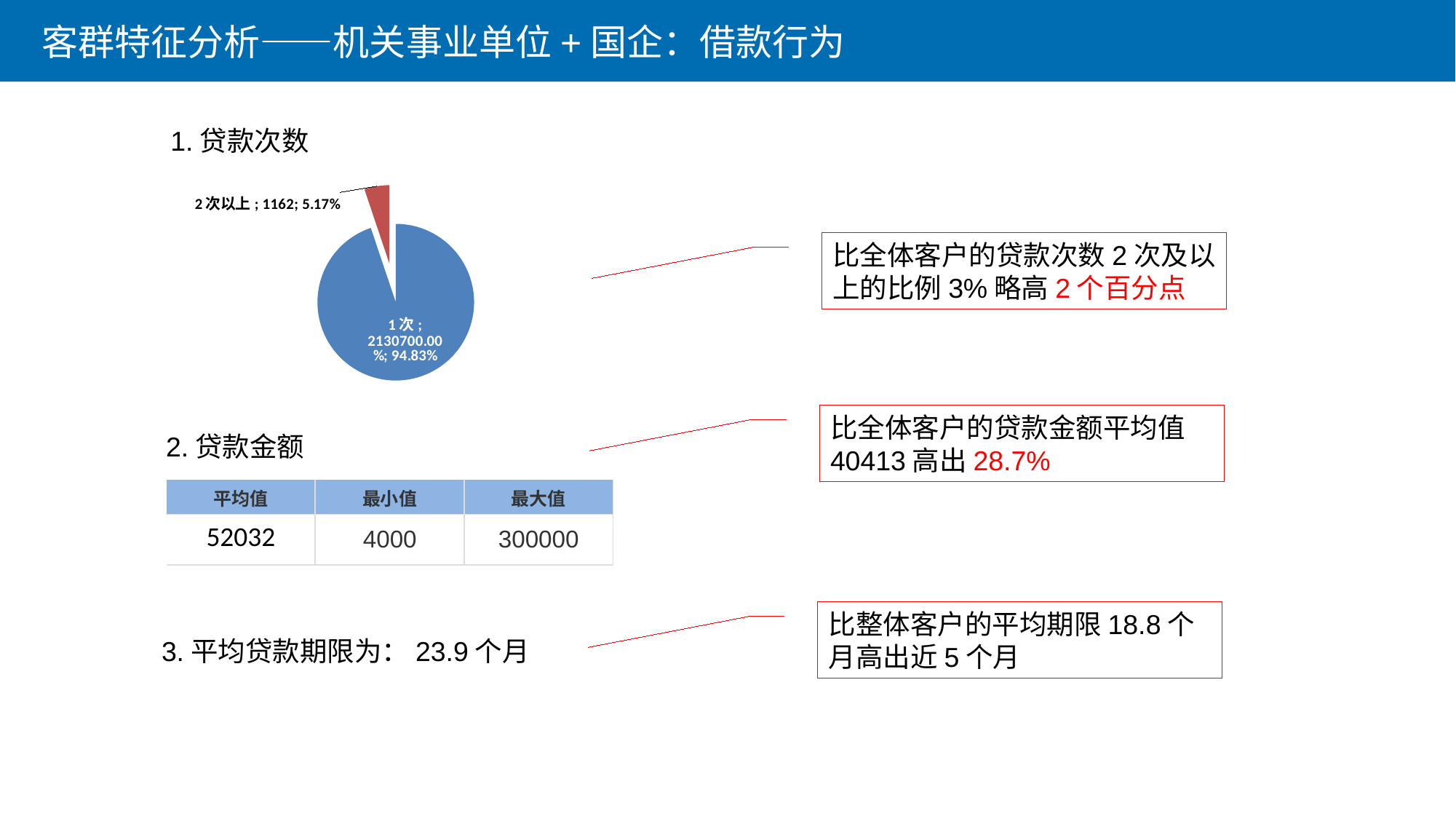

客群特征分析——机关事业单位+国企：借款行为
1.贷款次数

### Chart

| Category | 客户数 |
|---|---|
| 1次 | 21307.0 |
| 2次以上 | 1162.0 |
比全体客户的贷款次数2次及以上的比例3%略高2个百分点
比全体客户的贷款金额平均值40413高出28.7%
2.贷款金额
| 平均值 | 最小值 | 最大值 |
| --- | --- | --- |
| 52032 | 4000 | 300000 |
比整体客户的平均期限18.8个月高出近5个月
3.平均贷款期限为：23.9个月